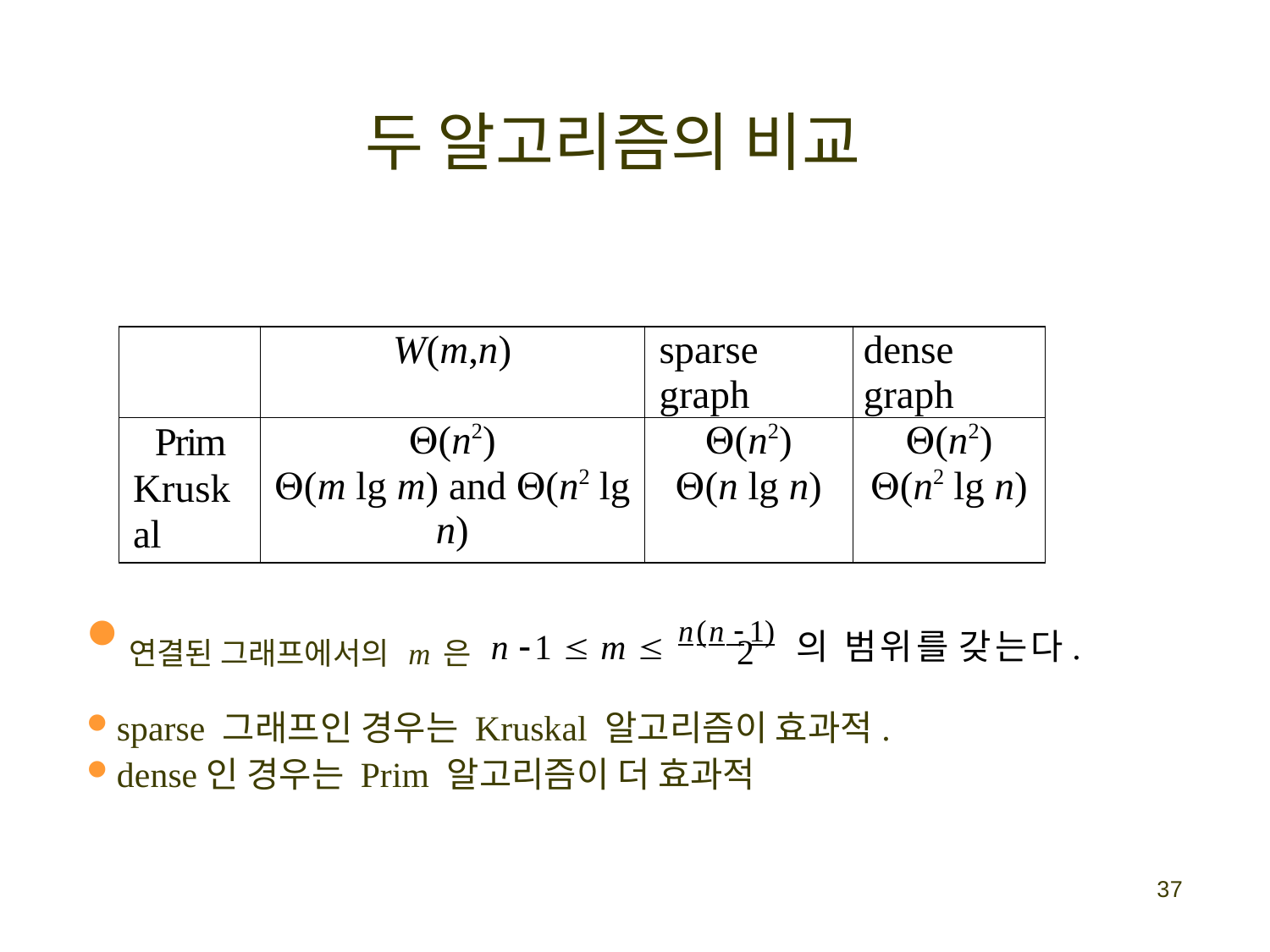

# 두 알고리즘의 비교
|  | W(m,n) | sparse graph | dense graph |
| --- | --- | --- | --- |
| Prim Kruskal | Θ(n2) Θ(m lg m) and Θ(n2 lg n) | Θ(n2) Θ(n lg n) | Θ(n2) Θ(n2 lg n) |
연결된 그래프에서의 m은 n −1 ≤ m ≤ n(n −1) 의 범위를 갖는다.
2
sparse 그래프인 경우는 Kruskal 알고리즘이 효과적.
dense인 경우는 Prim 알고리즘이 더 효과적
37